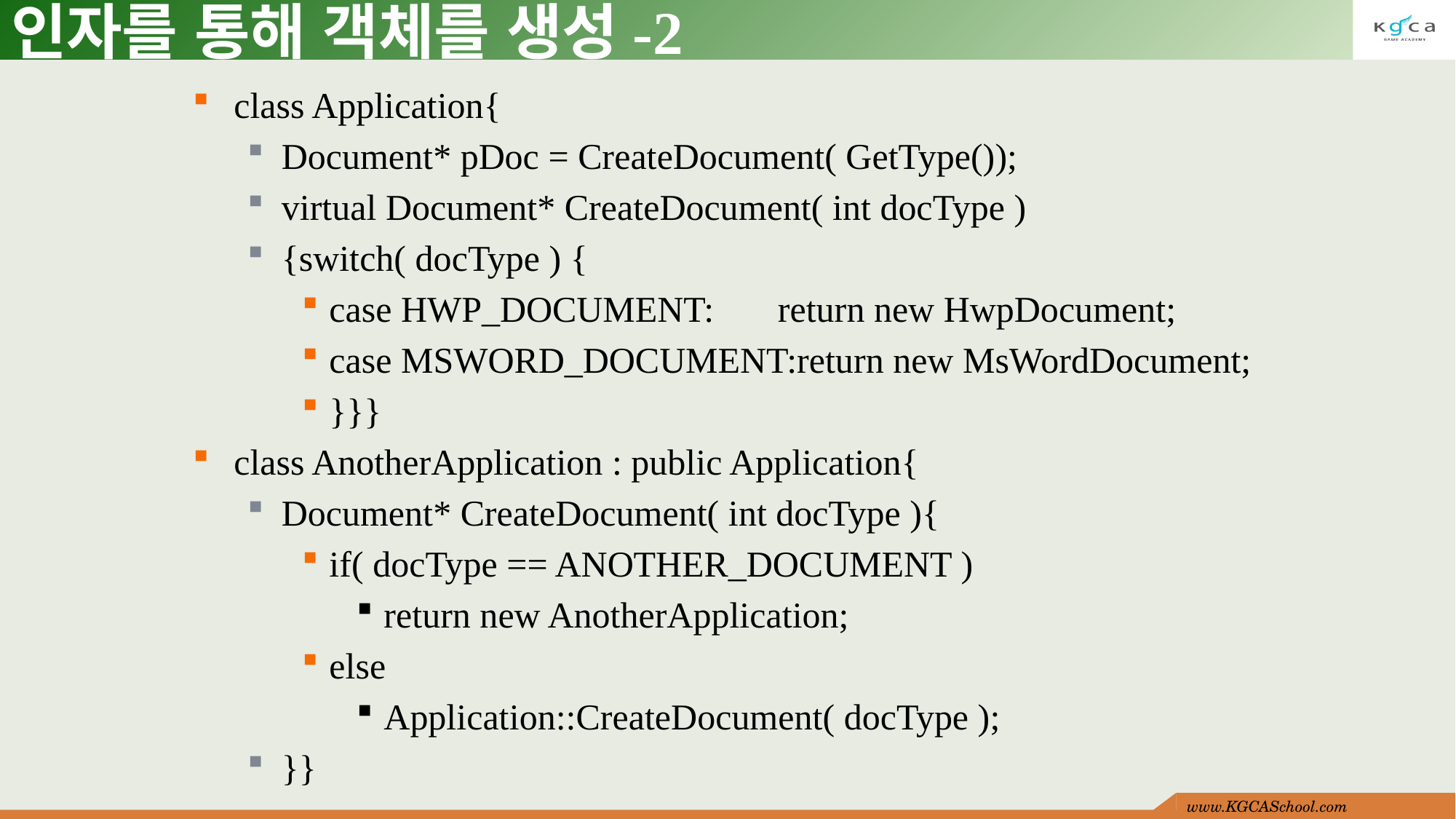

# 인자를 통해 객체를 생성-2
class Application{
Document* pDoc = CreateDocument( GetType());
virtual Document* CreateDocument( int docType )
{switch( docType ) {
case HWP_DOCUMENT:       return new HwpDocument;
case MSWORD_DOCUMENT:return new MsWordDocument;
}}}
class AnotherApplication : public Application{
Document* CreateDocument( int docType ){
if( docType == ANOTHER_DOCUMENT )
return new AnotherApplication;
else
Application::CreateDocument( docType );
}}